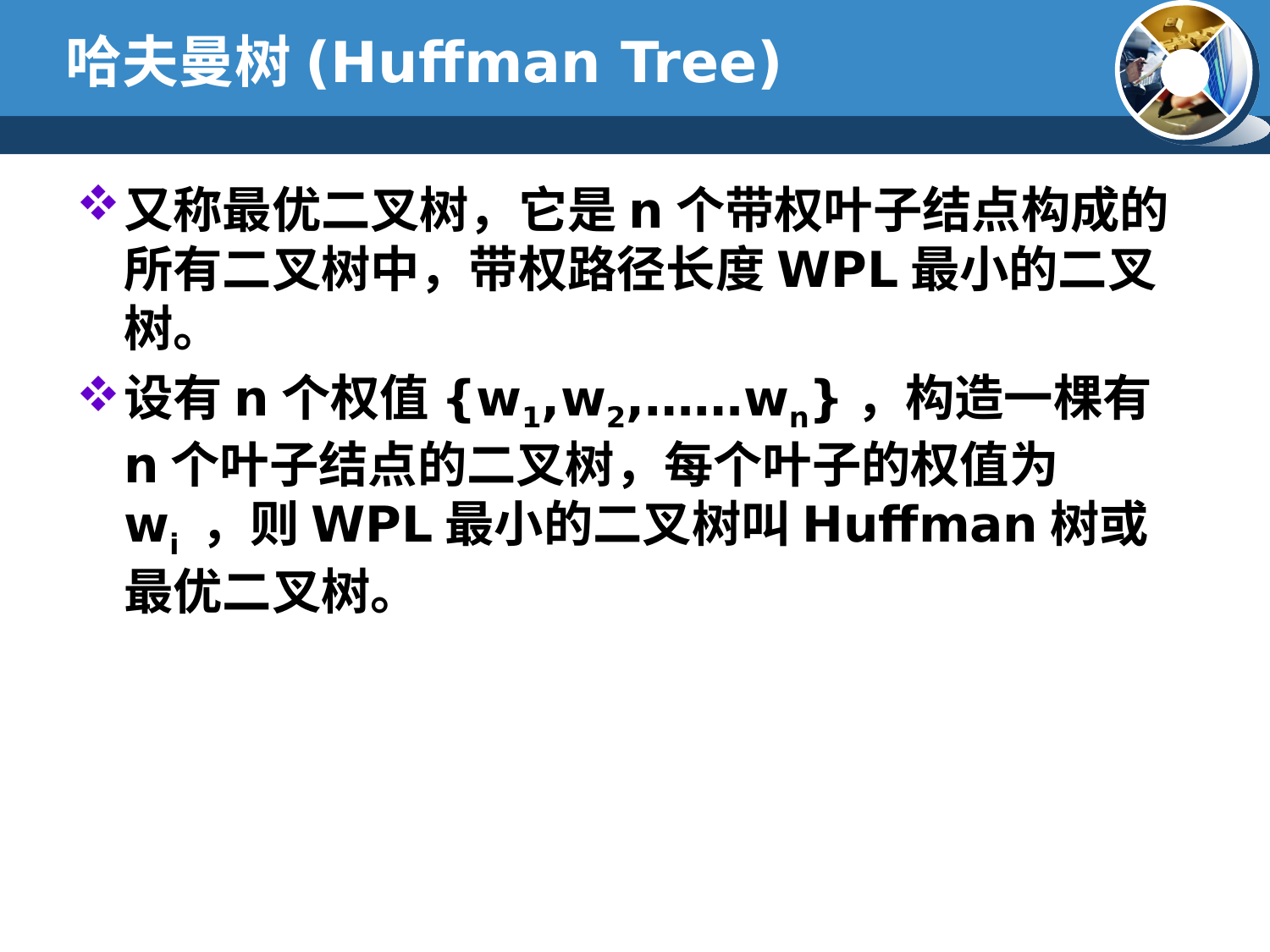

# 哈夫曼树(Huffman Tree)
又称最优二叉树，它是n个带权叶子结点构成的所有二叉树中，带权路径长度WPL最小的二叉树。
设有n个权值{w1,w2,……wn}，构造一棵有n个叶子结点的二叉树，每个叶子的权值为wi ，则WPL最小的二叉树叫Huffman树或最优二叉树。